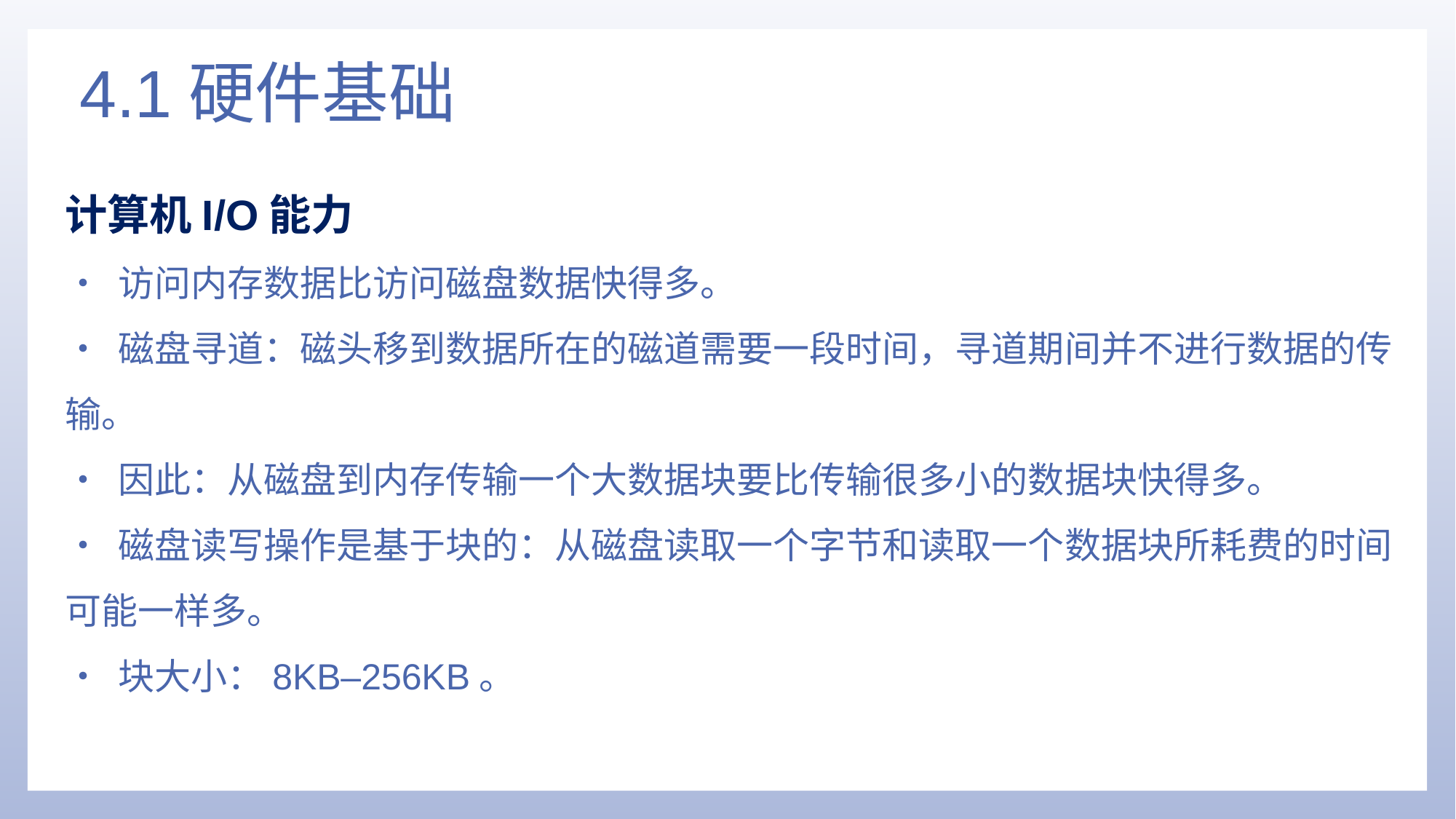

# 4.1硬件基础
计算机I/O能力
• 访问内存数据比访问磁盘数据快得多。
• 磁盘寻道：磁头移到数据所在的磁道需要一段时间，寻道期间并不进行数据的传输。
• 因此：从磁盘到内存传输一个大数据块要比传输很多小的数据块快得多。
• 磁盘读写操作是基于块的：从磁盘读取一个字节和读取一个数据块所耗费的时间可能一样多。
• 块大小：8KB–256KB。